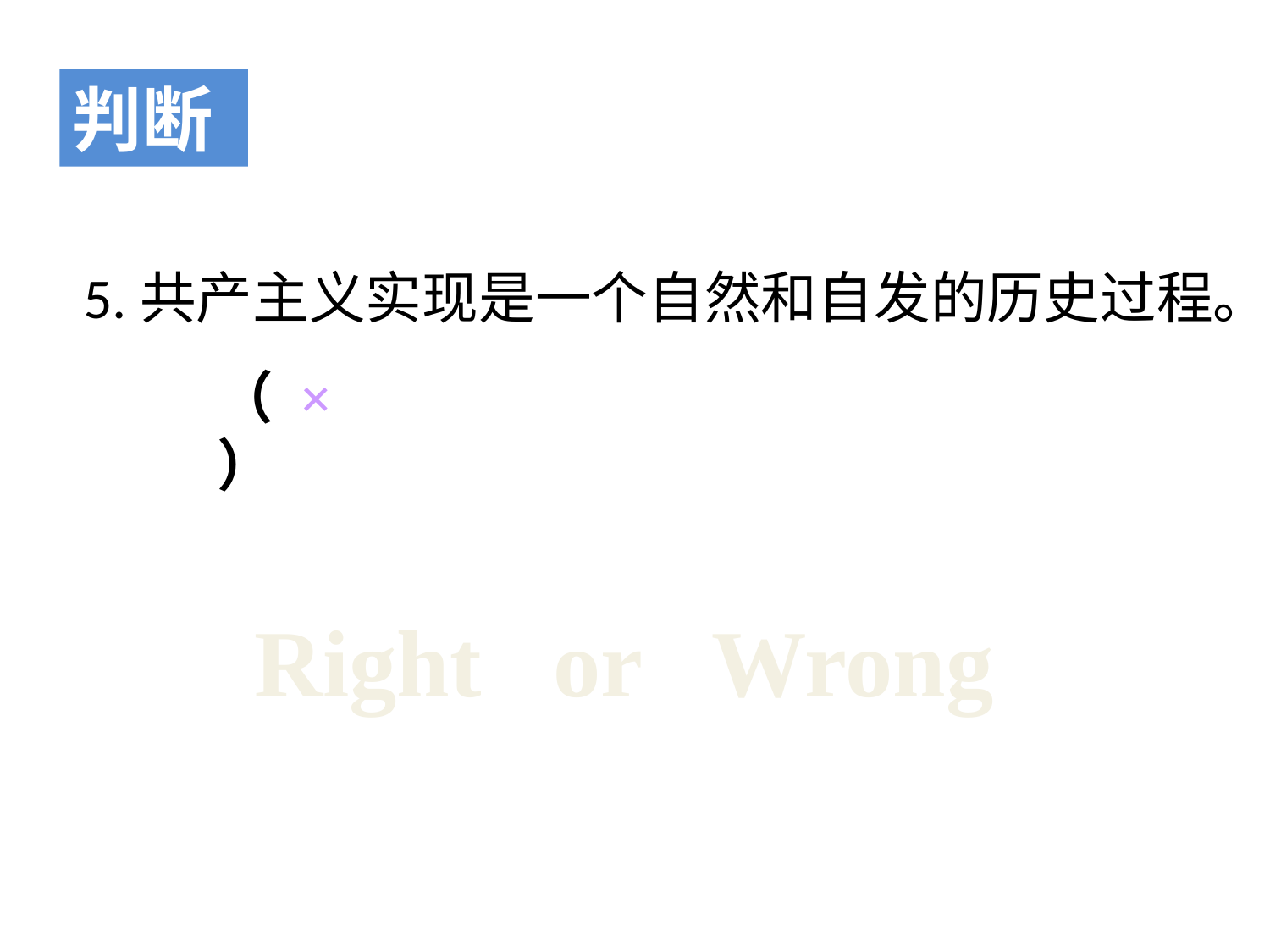

判断
    5.共产主义实现是一个自然和自发的历史过程。
（ × ）

Right   or   Wrong